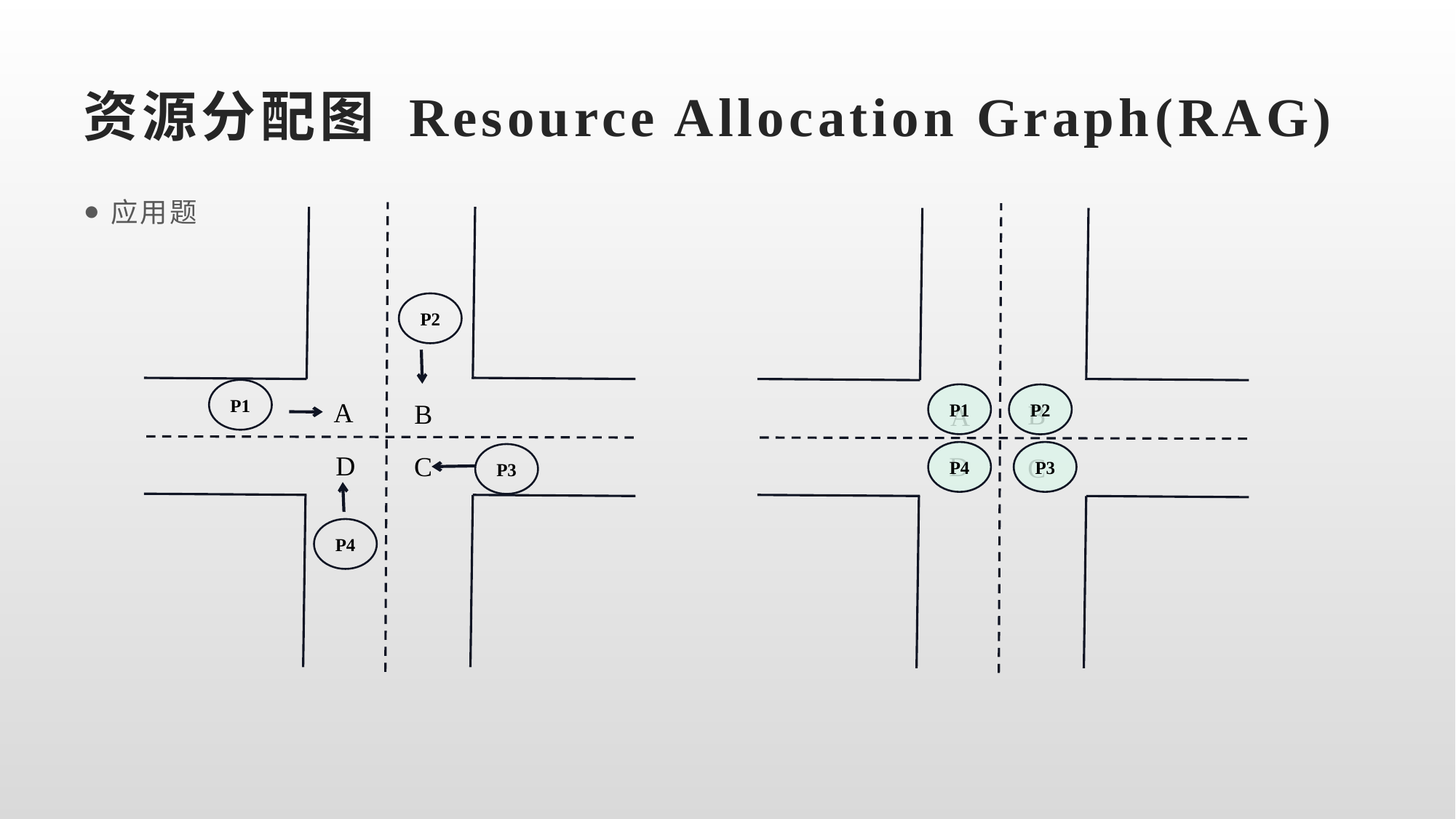

# 资源分配图 Resource Allocation Graph(RAG)
应用题
P2
P1
P1
P2
A
B
B
A
P4
P3
D
P3
C
D
C
P4